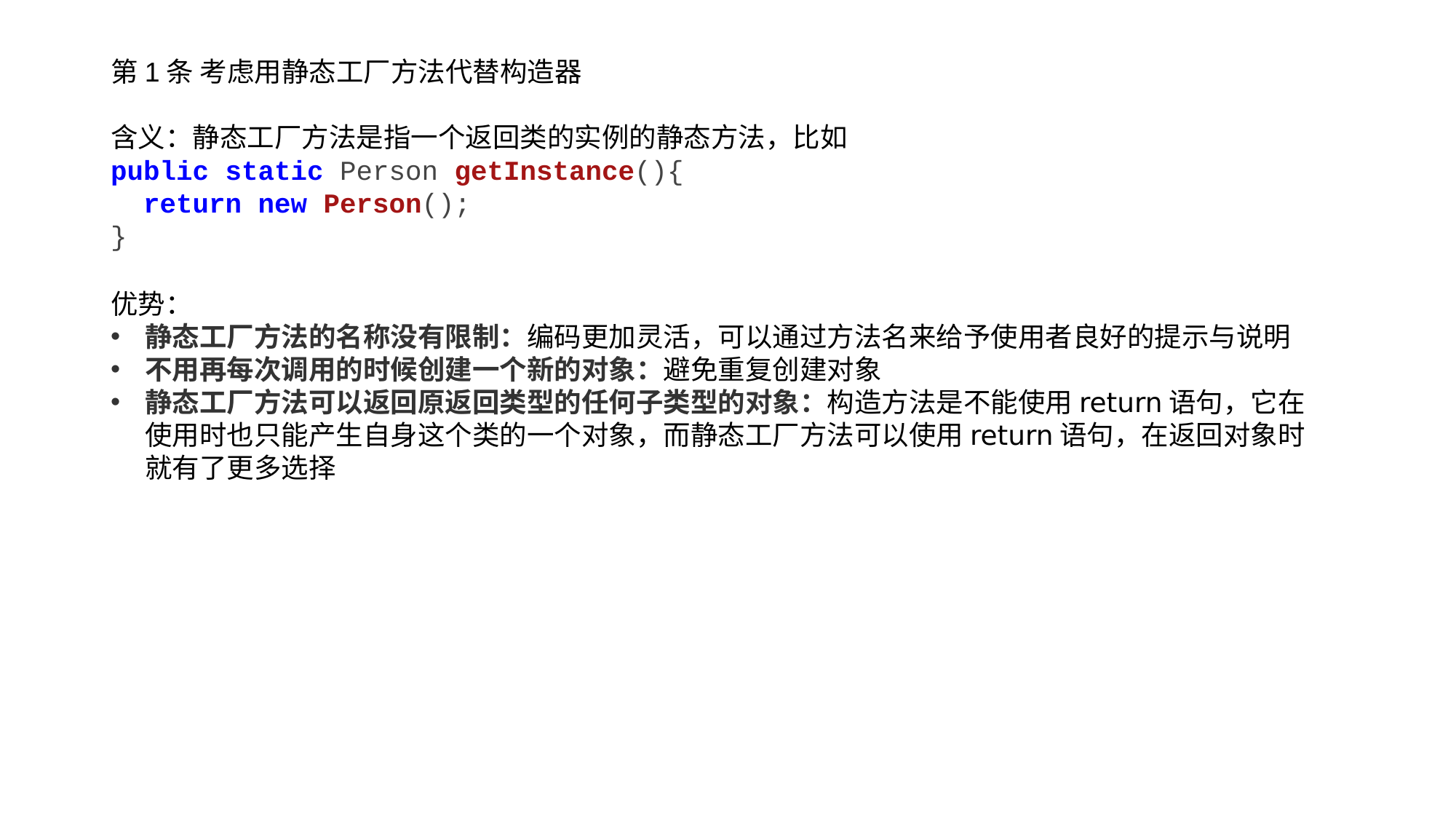

# 第1条 考虑用静态工厂方法代替构造器
含义：静态工厂方法是指一个返回类的实例的静态方法，比如
public static Person getInstance(){
  return new Person();
}
优势：
静态工厂方法的名称没有限制：编码更加灵活，可以通过方法名来给予使用者良好的提示与说明
不用再每次调用的时候创建一个新的对象：避免重复创建对象
静态工厂方法可以返回原返回类型的任何子类型的对象：构造方法是不能使用return语句，它在使用时也只能产生自身这个类的一个对象，而静态工厂方法可以使用return语句，在返回对象时就有了更多选择